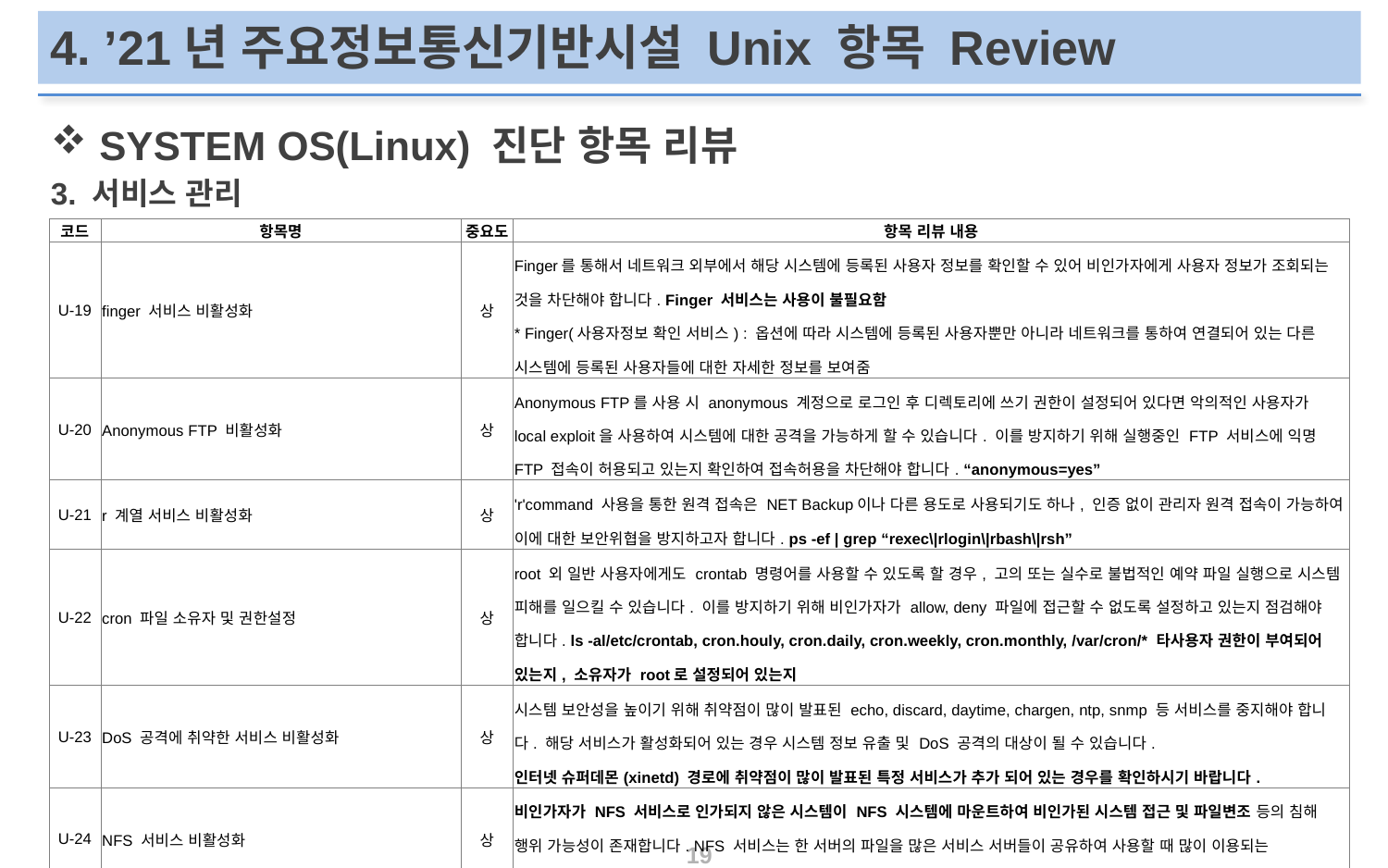

# 4. ’21년 주요정보통신기반시설 Unix 항목 Review
SYSTEM OS(Linux) 진단 항목 리뷰
3. 서비스 관리
| 코드 | 항목명 | 중요도 | 항목 리뷰 내용 |
| --- | --- | --- | --- |
| U-19 | finger 서비스 비활성화 | 상 | Finger를 통해서 네트워크 외부에서 해당 시스템에 등록된 사용자 정보를 확인할 수 있어 비인가자에게 사용자 정보가 조회되는 것을 차단해야 합니다. Finger 서비스는 사용이 불필요함 \* Finger(사용자정보 확인 서비스) : 옵션에 따라 시스템에 등록된 사용자뿐만 아니라 네트워크를 통하여 연결되어 있는 다른 시스템에 등록된 사용자들에 대한 자세한 정보를 보여줌 |
| U-20 | Anonymous FTP 비활성화 | 상 | Anonymous FTP를 사용 시 anonymous 계정으로 로그인 후 디렉토리에 쓰기 권한이 설정되어 있다면 악의적인 사용자가 local exploit을 사용하여 시스템에 대한 공격을 가능하게 할 수 있습니다. 이를 방지하기 위해 실행중인 FTP 서비스에 익명 FTP 접속이 허용되고 있는지 확인하여 접속허용을 차단해야 합니다. “anonymous=yes” |
| U-21 | r 계열 서비스 비활성화 | 상 | 'r'command 사용을 통한 원격 접속은 NET Backup이나 다른 용도로 사용되기도 하나, 인증 없이 관리자 원격 접속이 가능하여 이에 대한 보안위협을 방지하고자 합니다. ps -ef | grep “rexec\|rlogin\|rbash\|rsh” |
| U-22 | cron 파일 소유자 및 권한설정 | 상 | root 외 일반 사용자에게도 crontab 명령어를 사용할 수 있도록 할 경우, 고의 또는 실수로 불법적인 예약 파일 실행으로 시스템 피해를 일으킬 수 있습니다. 이를 방지하기 위해 비인가자가 allow, deny 파일에 접근할 수 없도록 설정하고 있는지 점검해야 합니다. ls -al/etc/crontab, cron.houly, cron.daily, cron.weekly, cron.monthly, /var/cron/\* 타사용자 권한이 부여되어 있는지, 소유자가 root로 설정되어 있는지 |
| U-23 | DoS 공격에 취약한 서비스 비활성화 | 상 | 시스템 보안성을 높이기 위해 취약점이 많이 발표된 echo, discard, daytime, chargen, ntp, snmp 등 서비스를 중지해야 합니다. 해당 서비스가 활성화되어 있는 경우 시스템 정보 유출 및 DoS 공격의 대상이 될 수 있습니다. 인터넷 슈퍼데몬(xinetd) 경로에 취약점이 많이 발표된 특정 서비스가 추가 되어 있는 경우를 확인하시기 바랍니다. |
| U-24 | NFS 서비스 비활성화 | 상 | 비인가자가 NFS 서비스로 인가되지 않은 시스템이 NFS 시스템에 마운트하여 비인가된 시스템 접근 및 파일변조 등의 침해 행위 가능성이 존재합니다. NFS 서비스는 한 서버의 파일을 많은 서비스 서버들이 공유하여 사용할 때 많이 이용되는 서비스이지만 이를 이용한 침해사고 위험성이 높으므로 사용하지 않는 경우 중지해야 합니다. |
| U-25 | NFS 접근 통제 | 상 | NFS 접근제한 설정이 적절하지 않을 경우 비인가자가 인증절차 없이 해당 공유 시스템에 원격으로 마운트하여 중요 파일을 변조하거나 유출할 위험이 있습니다. 이를 방지하기 위해 NFS 접근권한이 없는 비인가자의 접근을 통제해야 합니다. |
19